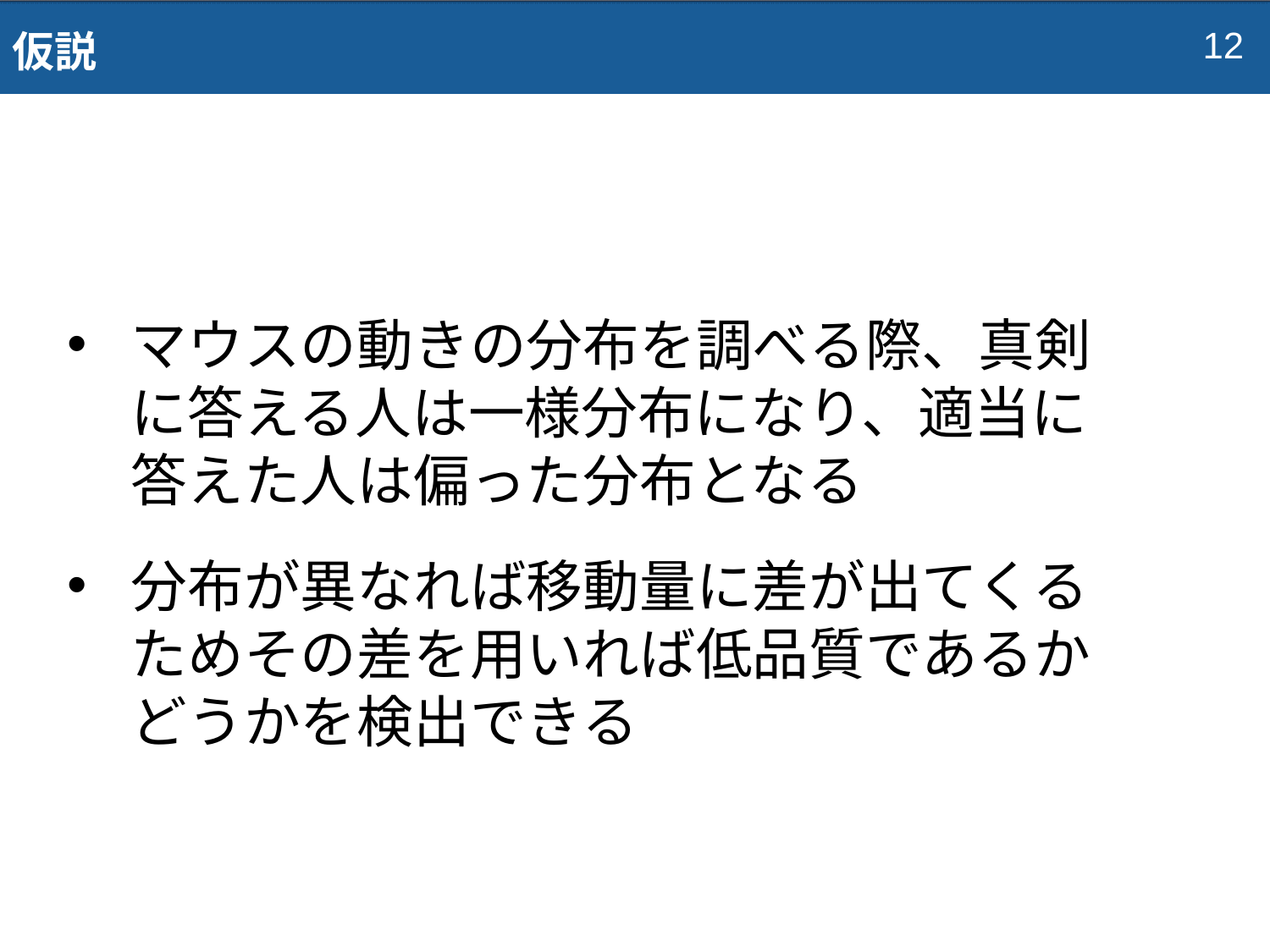

仮説
12
マウスの動きの分布を調べる際、真剣に答える人は一様分布になり、適当に答えた人は偏った分布となる
分布が異なれば移動量に差が出てくるためその差を用いれば低品質であるかどうかを検出できる